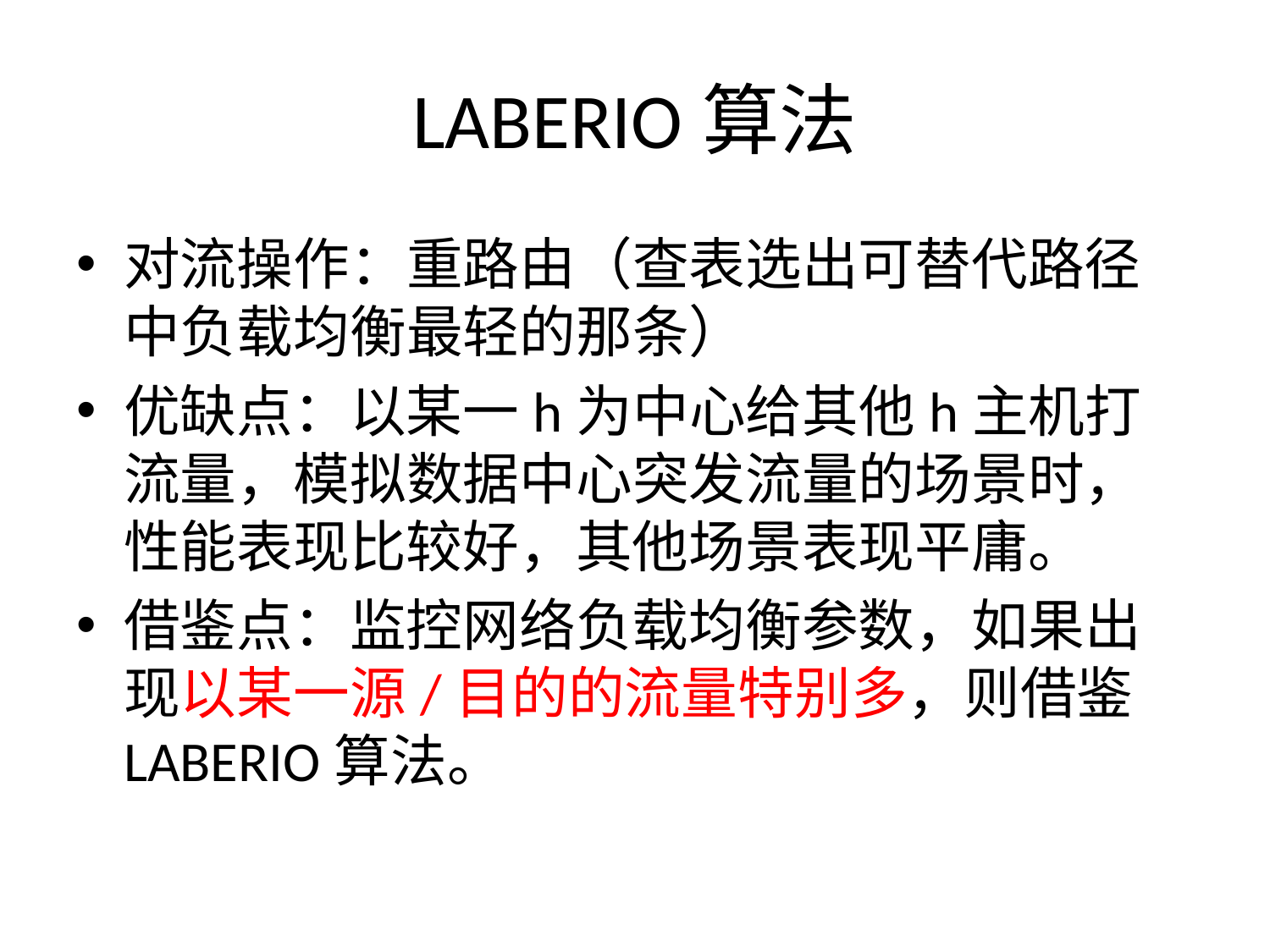

# LABERIO算法
对流操作：重路由（查表选出可替代路径中负载均衡最轻的那条）
优缺点：以某一h为中心给其他h主机打流量，模拟数据中心突发流量的场景时，性能表现比较好，其他场景表现平庸。
借鉴点：监控网络负载均衡参数，如果出现以某一源/目的的流量特别多，则借鉴LABERIO算法。